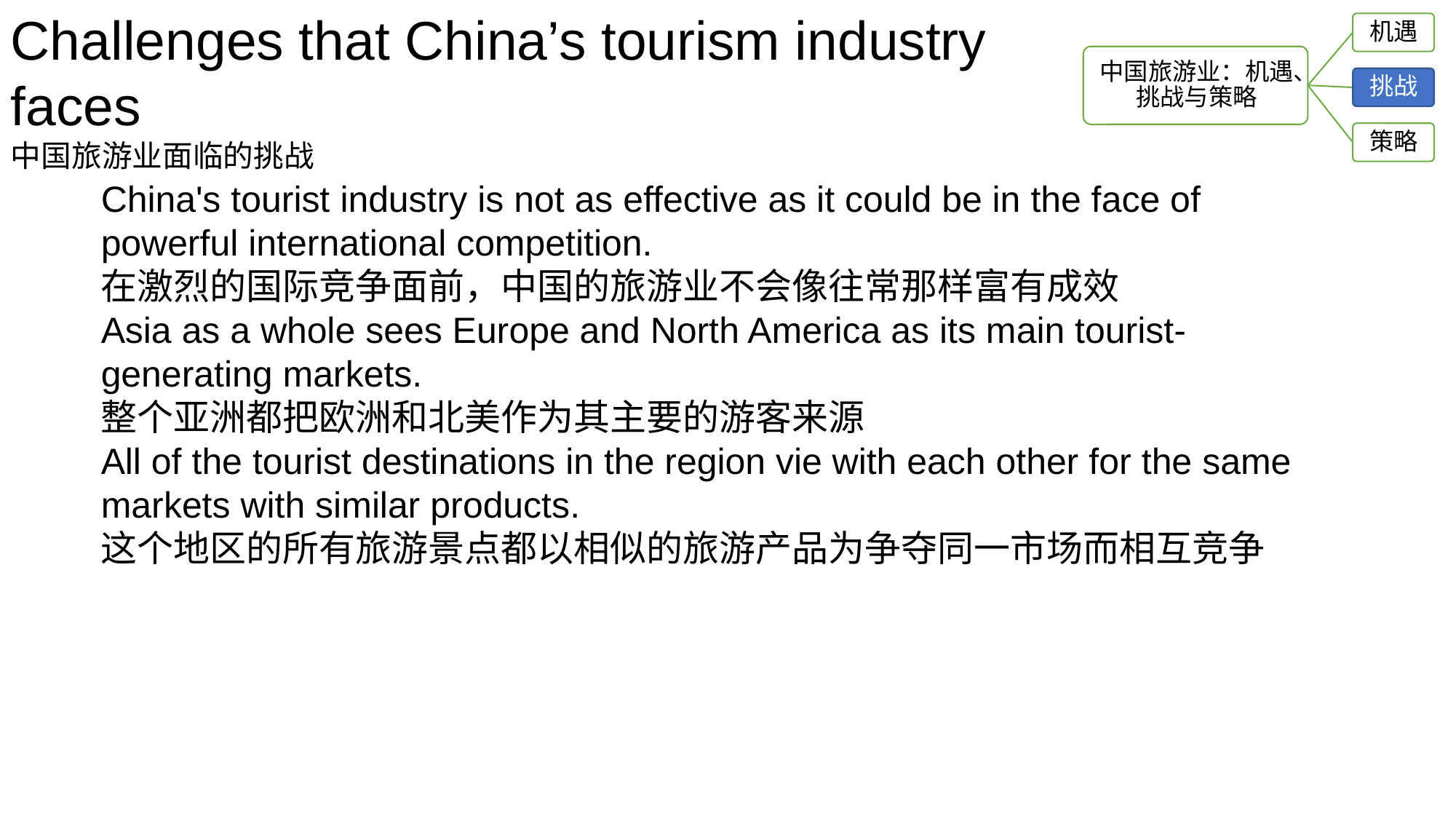

Challenges that China’s tourism industry faces
中国旅游业面临的挑战
中国旅游业：机遇、挑战与策略

机遇

挑战

策略
China's tourist industry is not as effective as it could be in the face of powerful international competition.
在激烈的国际竞争面前，中国的旅游业不会像往常那样富有成效
Asia as a whole sees Europe and North America as its main tourist-generating markets.
整个亚洲都把欧洲和北美作为其主要的游客来源
All of the tourist destinations in the region vie with each other for the same markets with similar products.
这个地区的所有旅游景点都以相似的旅游产品为争夺同一市场而相互竞争